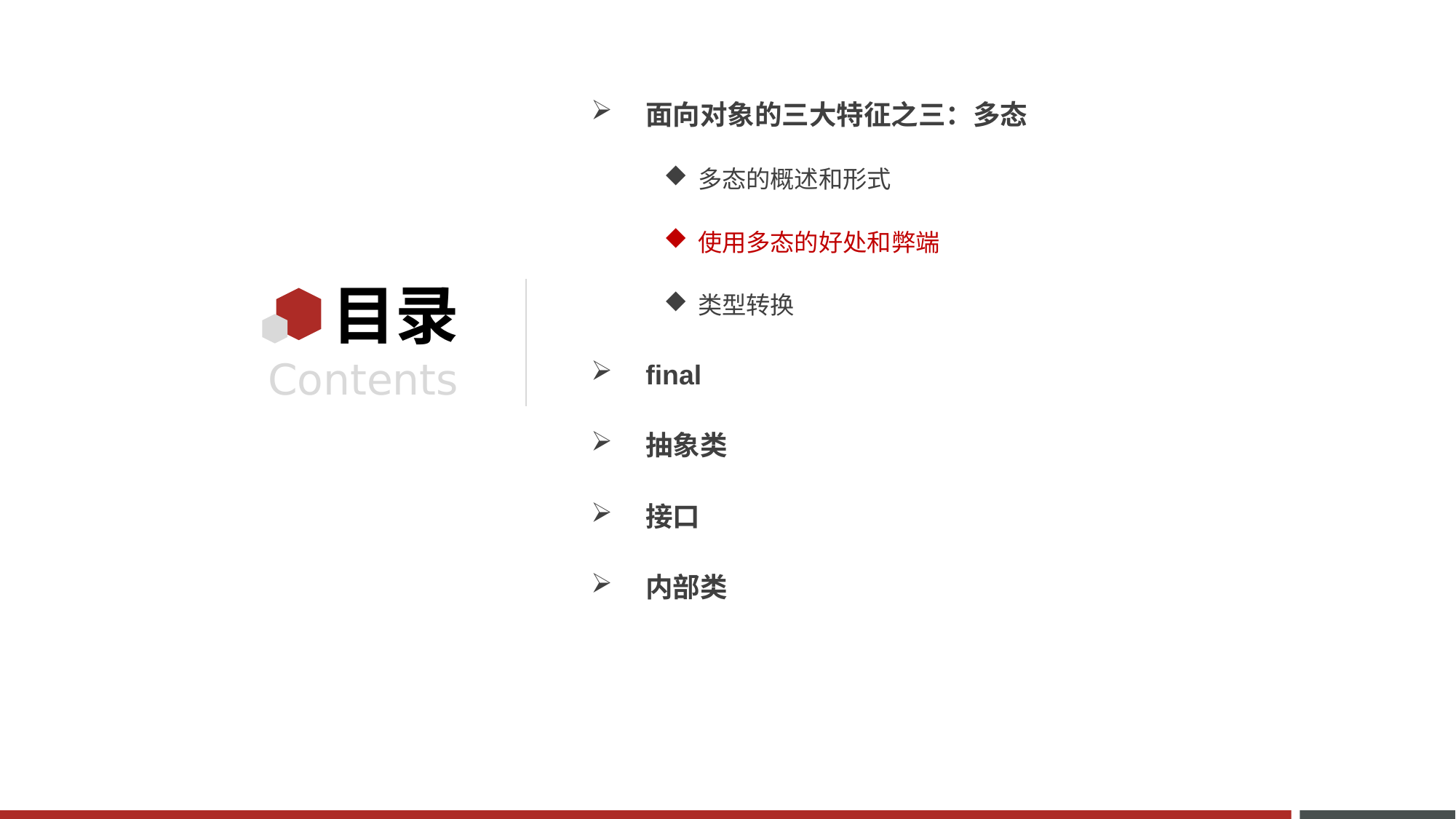

面向对象的三大特征之三：多态
多态的概述和形式
使用多态的好处和弊端
类型转换
final
抽象类
接口
内部类